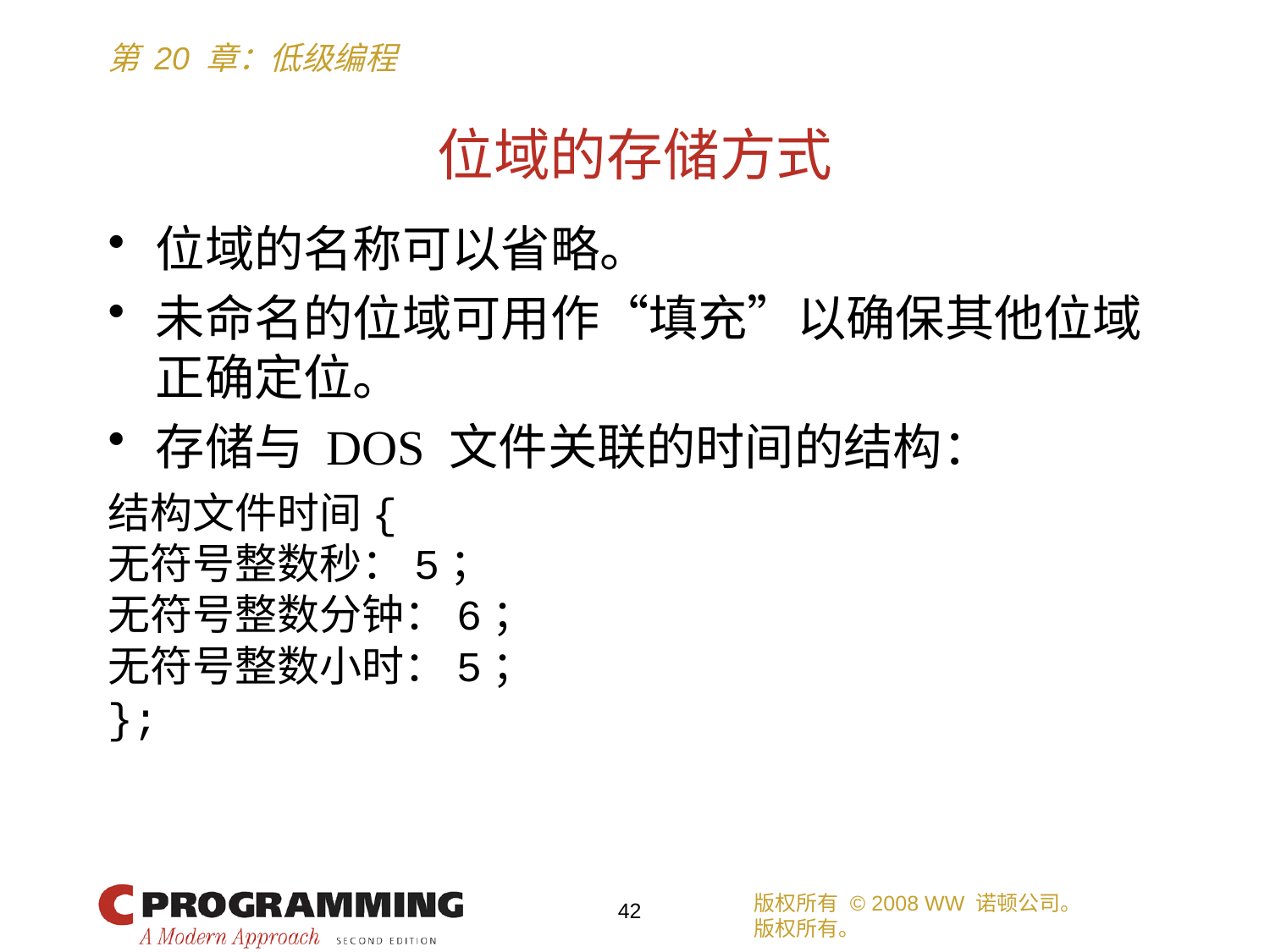

# 位域的存储方式
位域的名称可以省略。
未命名的位域可用作“填充”以确保其他位域正确定位。
存储与 DOS 文件关联的时间的结构：
结构文件时间{
无符号整数秒：5；
无符号整数分钟：6；
无符号整数小时：5；
};

版权所有 © 2008 WW 诺顿公司。
版权所有。
42